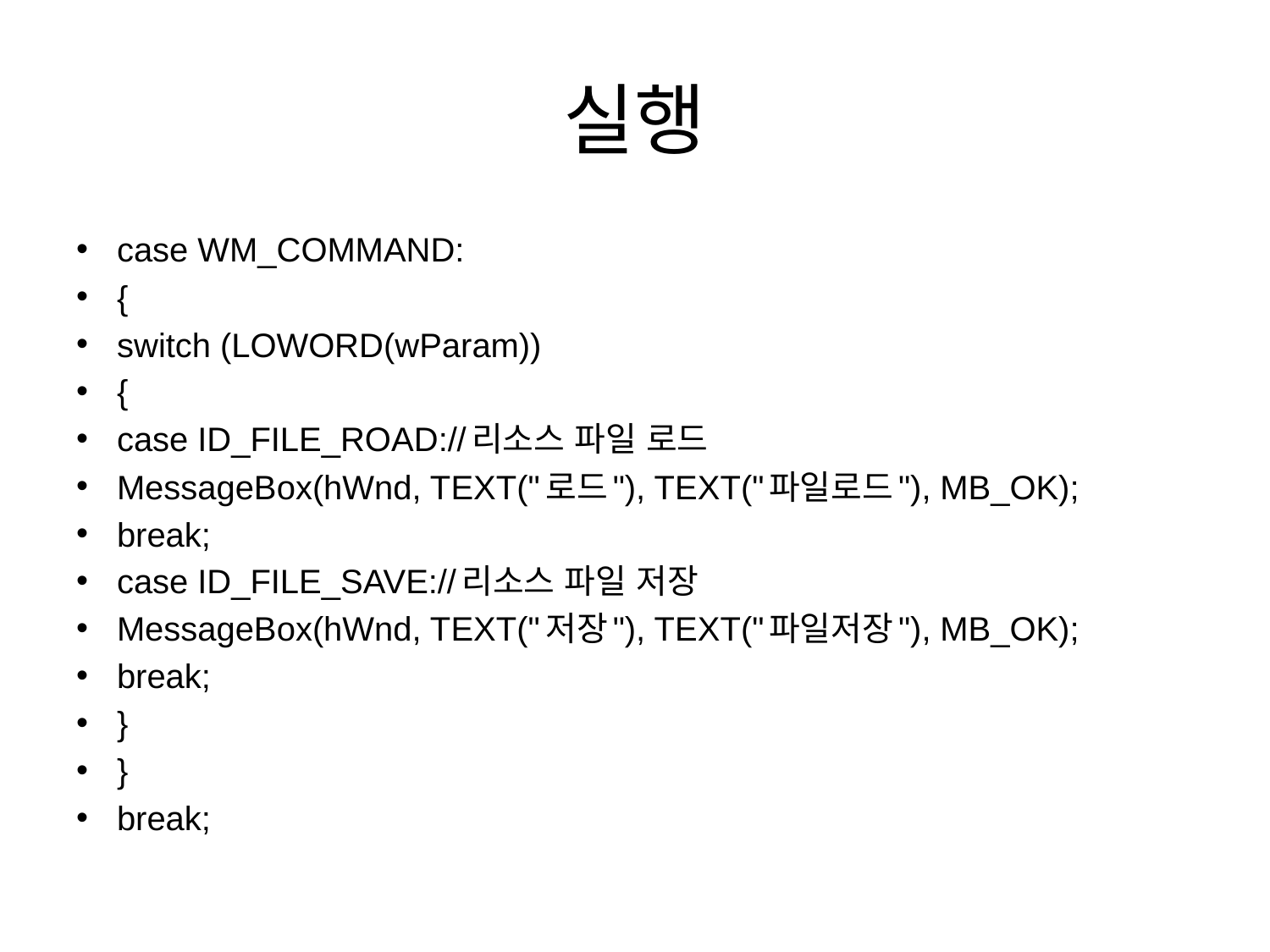

# 실행
case WM_COMMAND:
{
switch (LOWORD(wParam))
{
case ID_FILE_ROAD://리소스 파일 로드
MessageBox(hWnd, TEXT("로드"), TEXT("파일로드"), MB_OK);
break;
case ID_FILE_SAVE://리소스 파일 저장
MessageBox(hWnd, TEXT("저장"), TEXT("파일저장"), MB_OK);
break;
}
}
break;